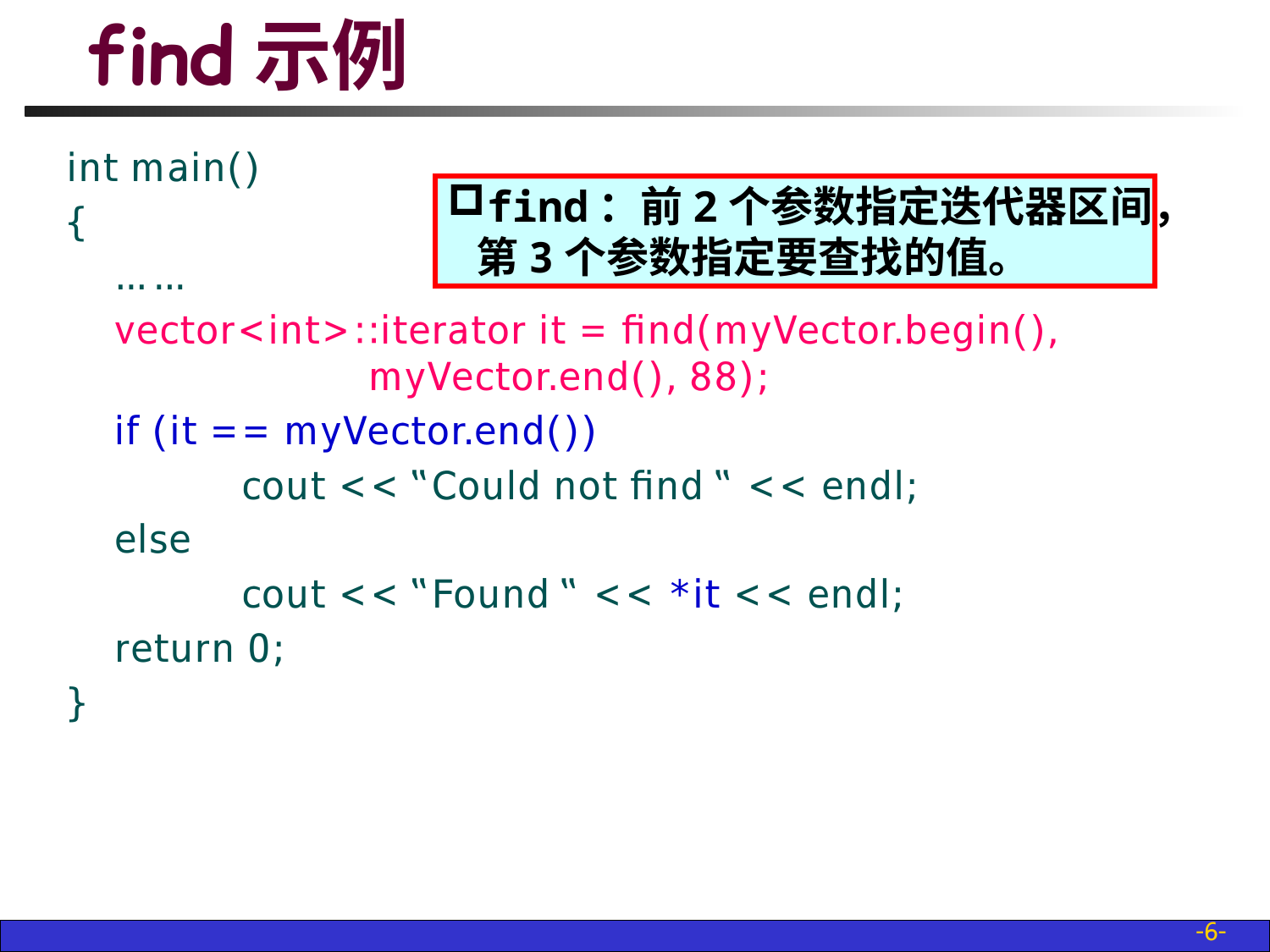

# find示例
int main()
{
	……
	vector<int>::iterator it = find(myVector.begin(), 			myVector.end(), 88);
	if (it == myVector.end())
		cout << “Could not find “ << endl;
	else
		cout << “Found “ << *it << endl;
	return 0;
}
find：前2个参数指定迭代器区间，
  第3个参数指定要查找的值。
-6-